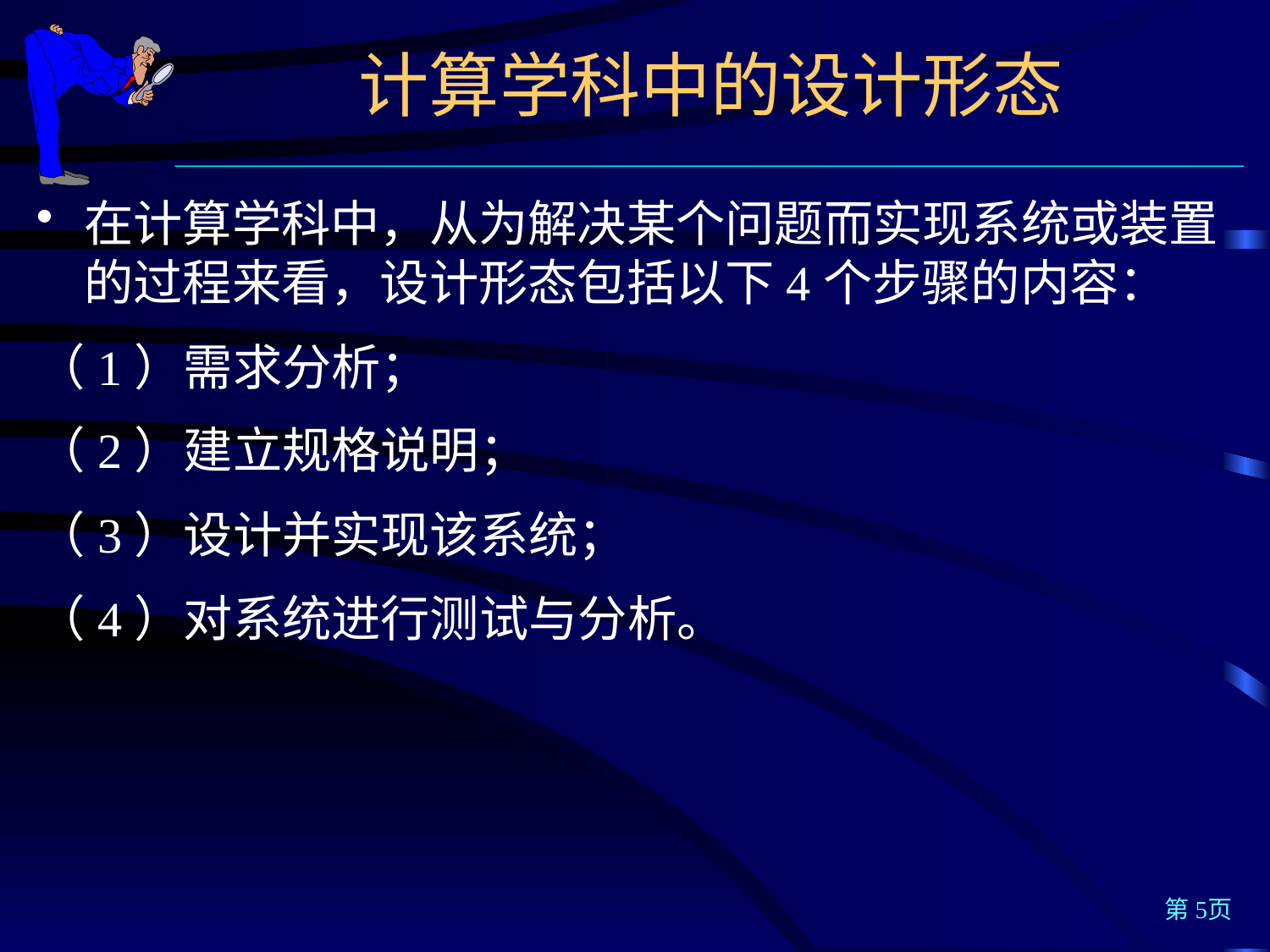

计算学科中的设计形态
在计算学科中，从为解决某个问题而实现系统或装置的过程来看，设计形态包括以下4个步骤的内容：
（1）需求分析；
（2）建立规格说明；
（3）设计并实现该系统；
（4）对系统进行测试与分析。
第5页